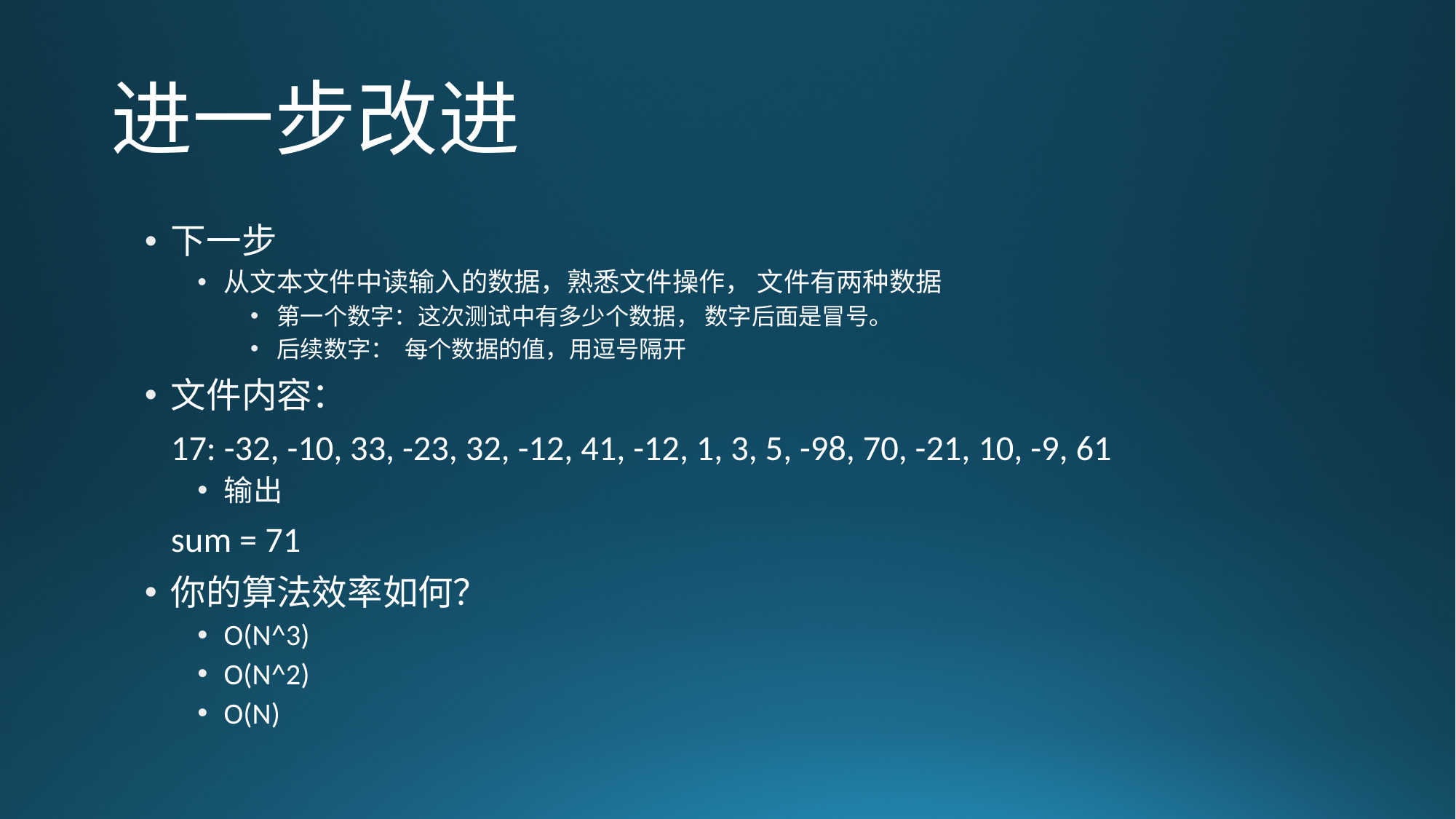

# 进一步改进
下一步
从文本文件中读输入的数据，熟悉文件操作， 文件有两种数据
第一个数字：这次测试中有多少个数据， 数字后面是冒号。
后续数字：  每个数据的值，用逗号隔开
文件内容：
	17: -32, -10, 33, -23, 32, -12, 41, -12, 1, 3, 5, -98, 70, -21, 10, -9, 61
输出
		sum = 71
你的算法效率如何？
O(N^3)
O(N^2)
O(N)